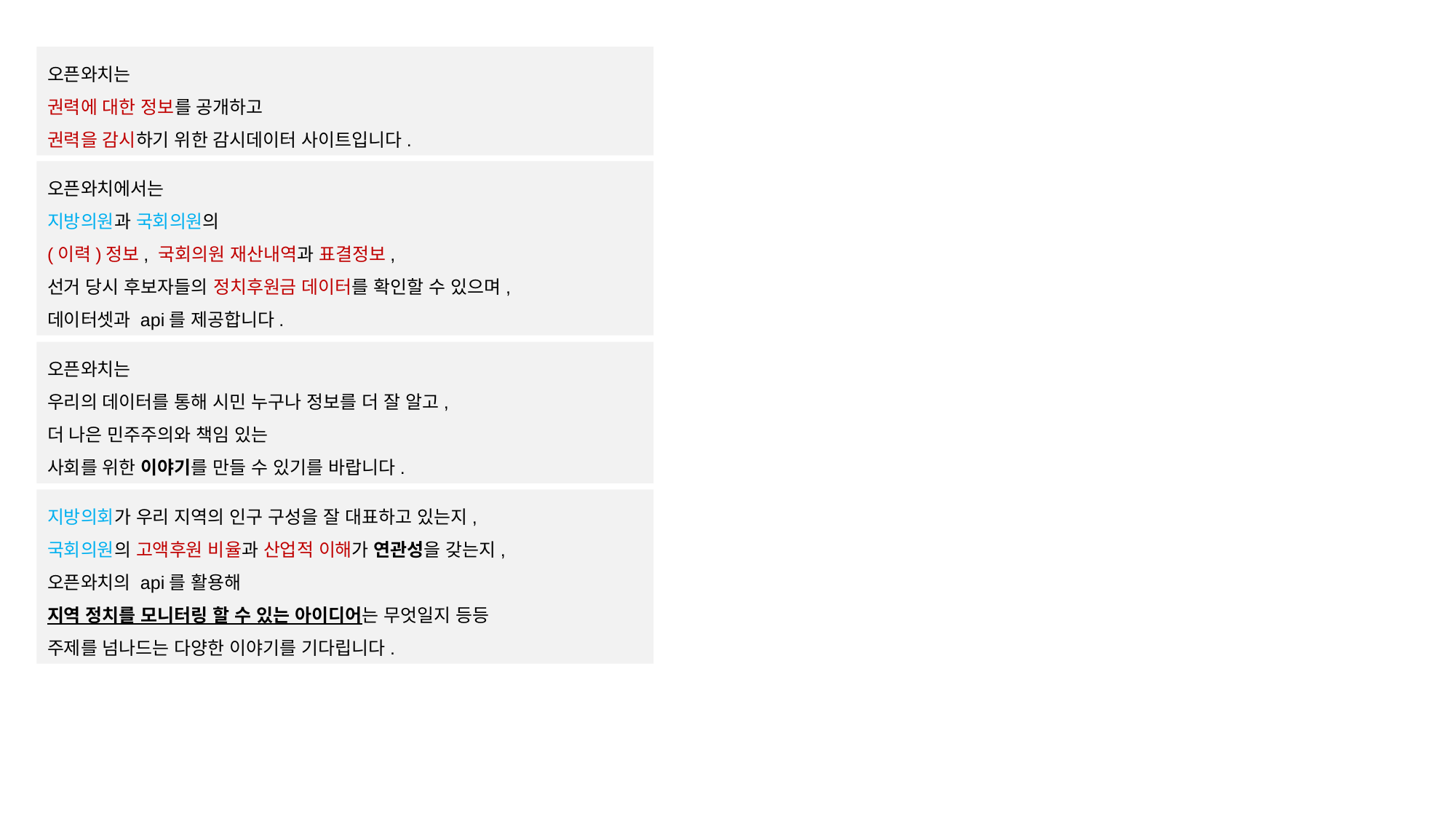

오픈와치는
권력에 대한 정보를 공개하고
권력을 감시하기 위한 감시데이터 사이트입니다.
오픈와치에서는
지방의원과 국회의원의
(이력)정보, 국회의원 재산내역과 표결정보,
선거 당시 후보자들의 정치후원금 데이터를 확인할 수 있으며,
데이터셋과 api를 제공합니다.
오픈와치는
우리의 데이터를 통해 시민 누구나 정보를 더 잘 알고,
더 나은 민주주의와 책임 있는
사회를 위한 이야기를 만들 수 있기를 바랍니다.
지방의회가 우리 지역의 인구 구성을 잘 대표하고 있는지,
국회의원의 고액후원 비율과 산업적 이해가 연관성을 갖는지,
오픈와치의 api를 활용해
지역 정치를 모니터링 할 수 있는 아이디어는 무엇일지 등등
주제를 넘나드는 다양한 이야기를 기다립니다.